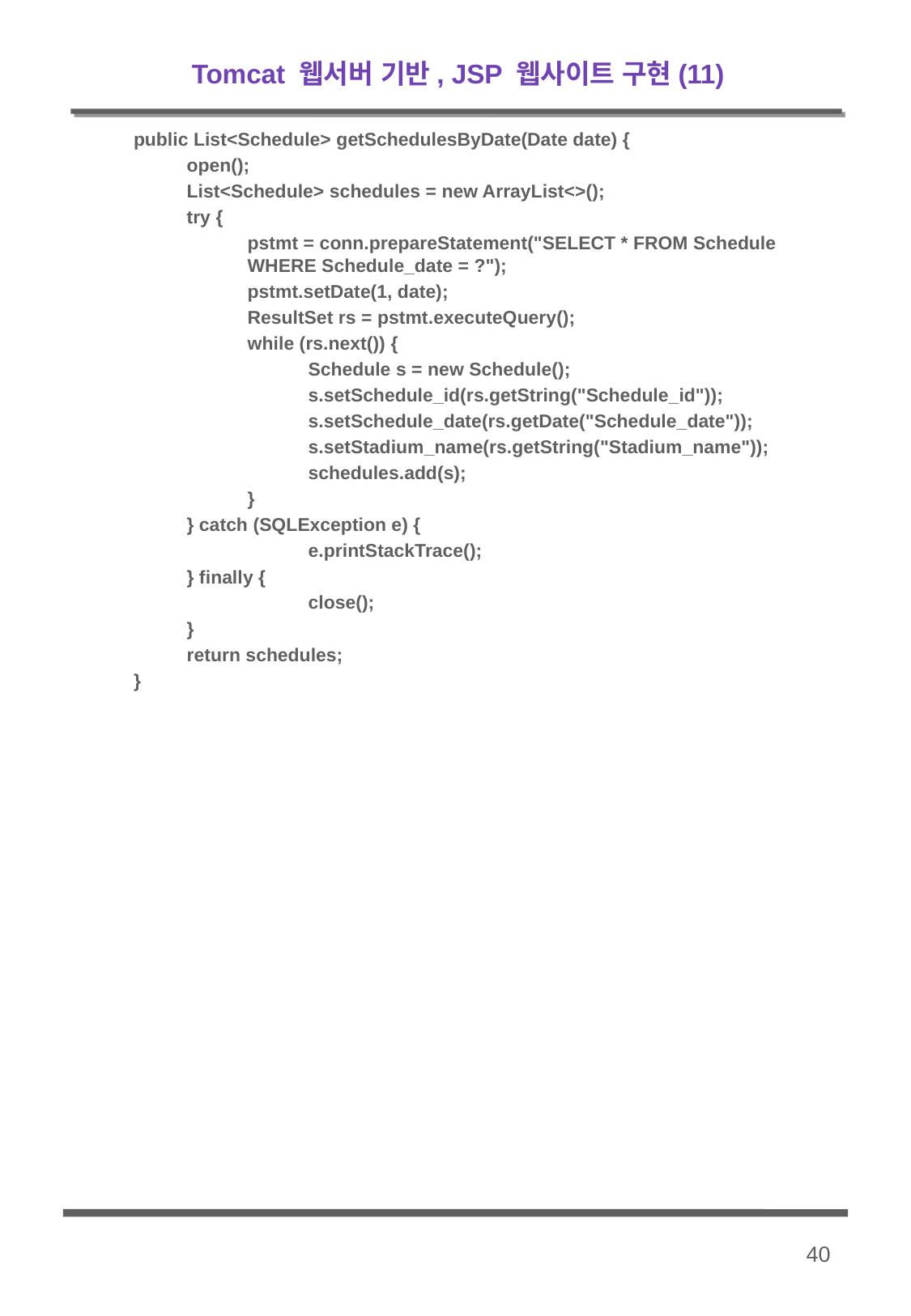

# Tomcat 웹서버 기반, JSP 웹사이트 구현(11)
public List<Schedule> getSchedulesByDate(Date date) {
open();
List<Schedule> schedules = new ArrayList<>();
try {
pstmt = conn.prepareStatement("SELECT * FROM Schedule WHERE Schedule_date = ?");
pstmt.setDate(1, date);
ResultSet rs = pstmt.executeQuery();
while (rs.next()) {
Schedule s = new Schedule();
s.setSchedule_id(rs.getString("Schedule_id"));
s.setSchedule_date(rs.getDate("Schedule_date"));
s.setStadium_name(rs.getString("Stadium_name"));
schedules.add(s);
}
} catch (SQLException e) {
	e.printStackTrace();
} finally {
	close();
}
return schedules;
}

40